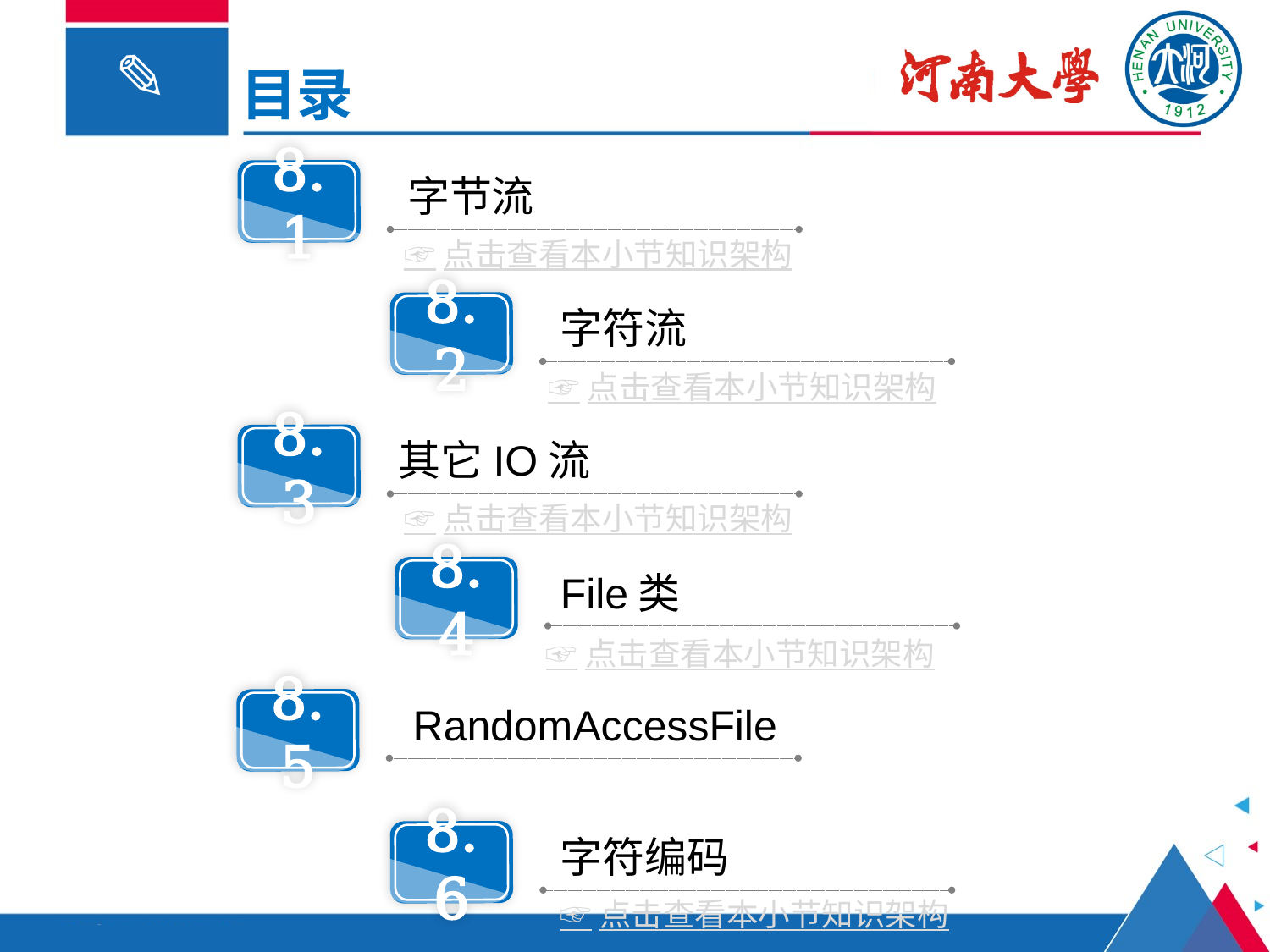

目录
8.1

字节流
☞点击查看本小节知识架构
8.2

字符流
☞点击查看本小节知识架构
8.3

其它IO流
☞点击查看本小节知识架构
8.4

File类
☞点击查看本小节知识架构
8.5

RandomAccessFile
8.6

字符编码
☞点击查看本小节知识架构